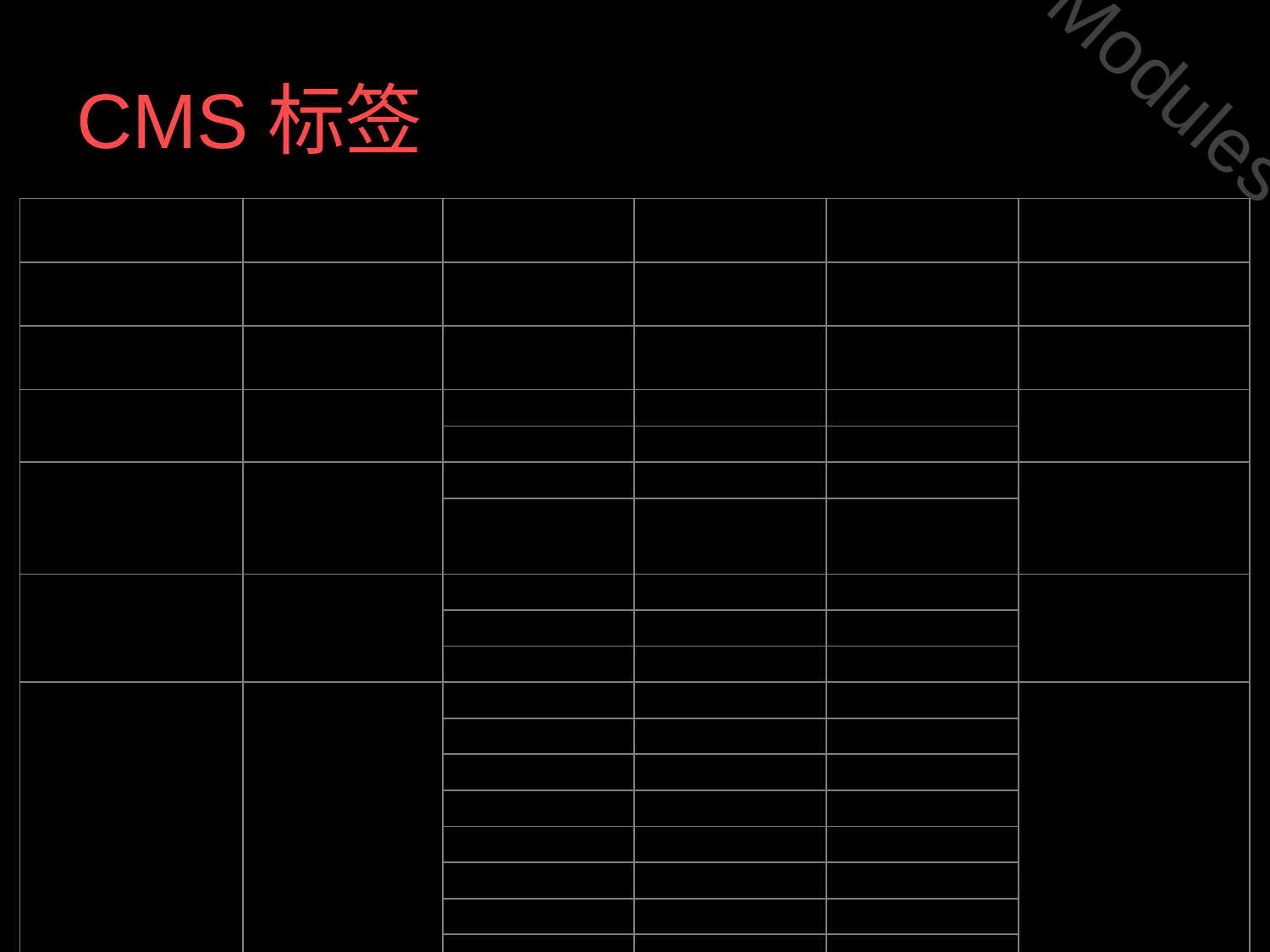

Modules
# CMS标签
| Tag名称 | Tag说明 | Tag属性 | 属性说明 | 当前编辑方式 | 多行编辑属性 |
| --- | --- | --- | --- | --- | --- |
| cms:text | 单行文本输入框 | $text | 输入的文本 | 文本框 | $textList |
| cms: textArea | 多行文本输入框 | $text | 输入的文本 | 多行文本框 | $textList |
| cms:textLink | 文字链 | $text | 文字内容 | 文本框 | $textLinkList |
|  |  | $href | 链接地址 | 文本框 |  |
| cms: image | 图片 | $text | 图片名称 | 文本框 | $imageList |
|  |  | $img | 图片地址 | 文本框 |  |
| cms: imageLink | 图片链 | $text | 图片名称 | 文本框 | $imageLinkList |
|  |  | $img | 图片地址 | 文本框 |  |
|  |  | $href | 链接地址 | 文本框 |  |
| cms: product | 商品详情 | $text | 商品名称 | 文本框 | $ product List |
|  |  | $img | 商品图片地址 | 文本框 |  |
|  |  | $href | 商品链接地址 | 文本框 |  |
|  |  | $price | 商品价格 | 文本框 |  |
|  |  | $macketPrice | 市场价格 | 文本框 |  |
|  |  | $point | 积分 | 文本框 |  |
|  |  | $saleNum | 已售数量 | 文本框 |  |
|  |  | $extras | 状态 | 选择框 |  |